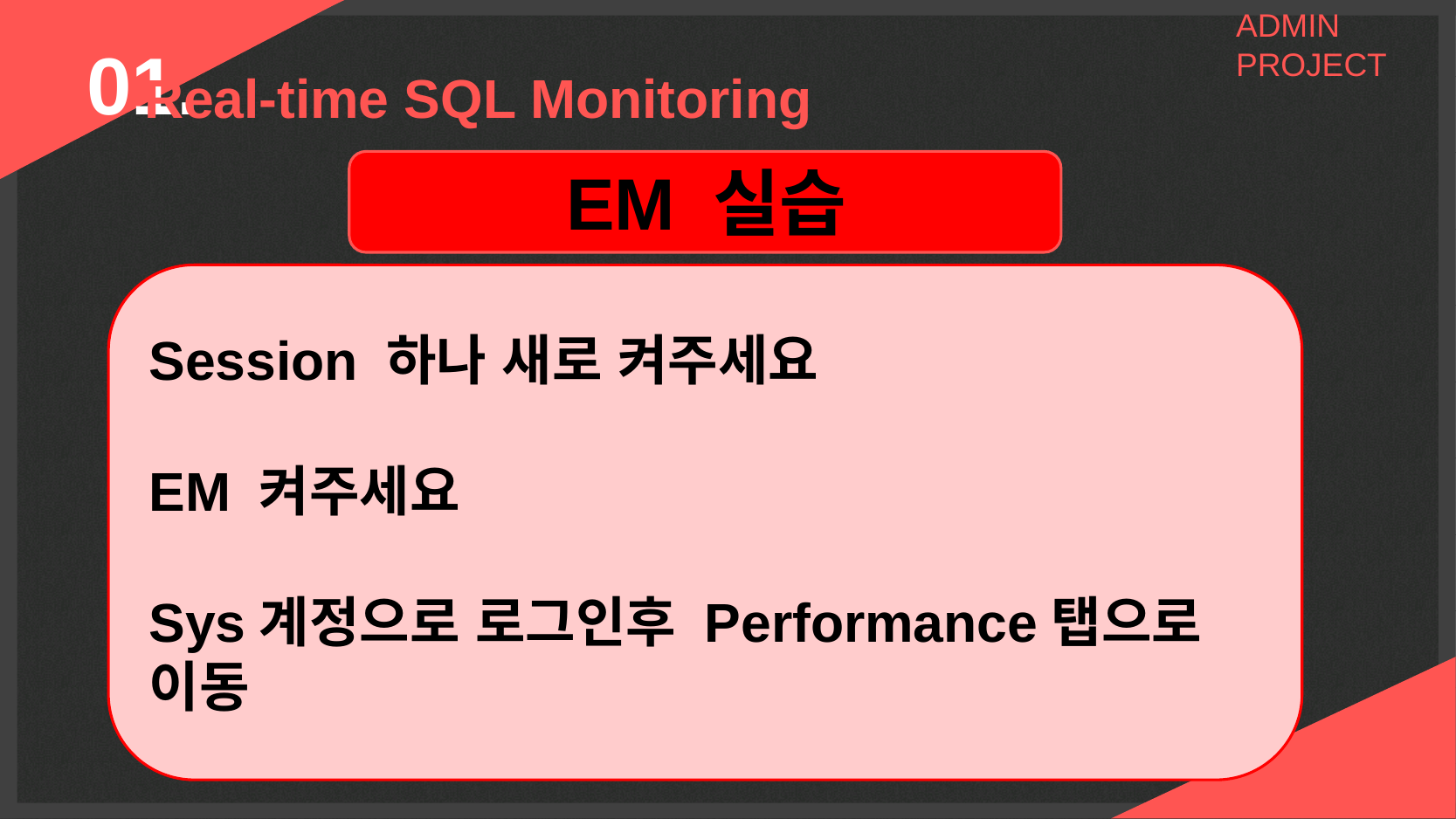

ADMIN PROJECT
01.
Real-time SQL Monitoring
EM 실습
Session 하나 새로 켜주세요

EM 켜주세요

Sys계정으로 로그인후 Performance탭으로 이동